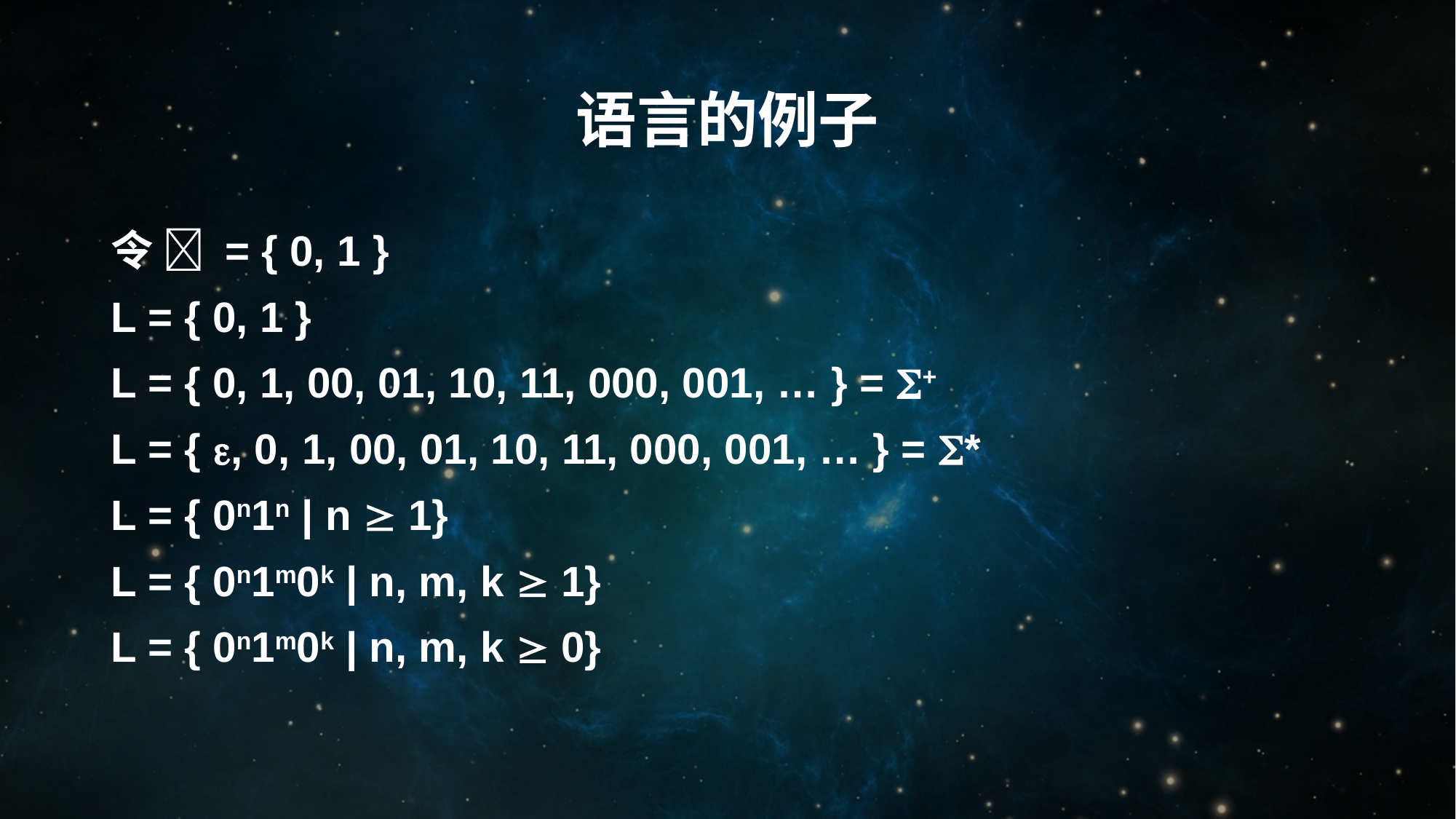

# 语言的例子
令 Σ = { 0, 1 }
L = { 0, 1 }
L = { 0, 1, 00, 01, 10, 11, 000, 001, … } = Σ+
L = { ε, 0, 1, 00, 01, 10, 11, 000, 001, … } = Σ*
L = { 0n1n | n ≥ 1}
L = { 0n1m0k | n, m, k ≥ 1}
L = { 0n1m0k | n, m, k ≥ 0}